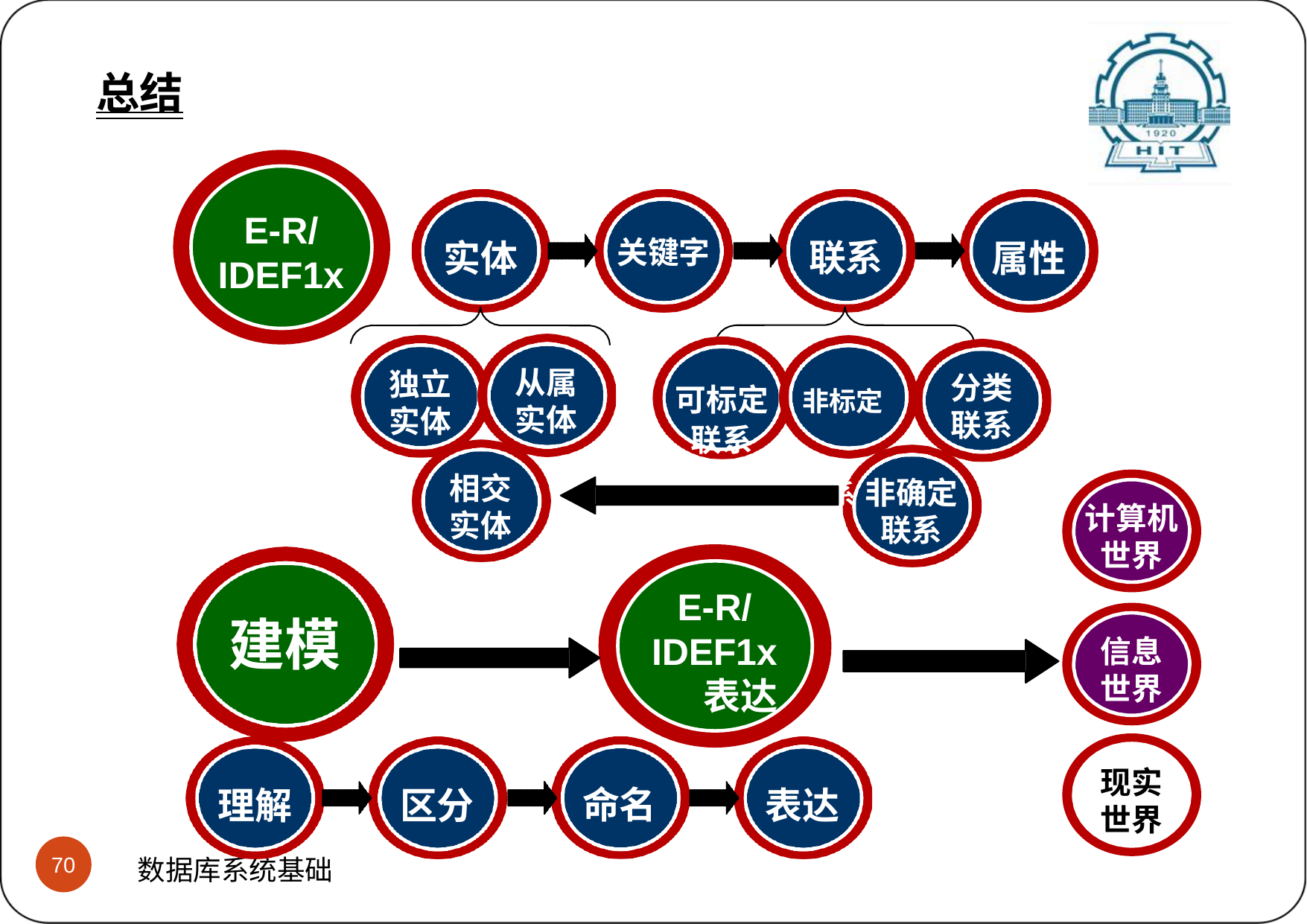

总结

E-R/ IDEF1x
关键字
联系
实体
属性

从属 实体
独立 实体
可标定	非标定 联系		联系
分类 联系
相交 实体

非确定 联系

计算机 世界

E-R/ IDEF1x
表达

建模

信息 世界

现实 世界
命名
理解
区分
表达